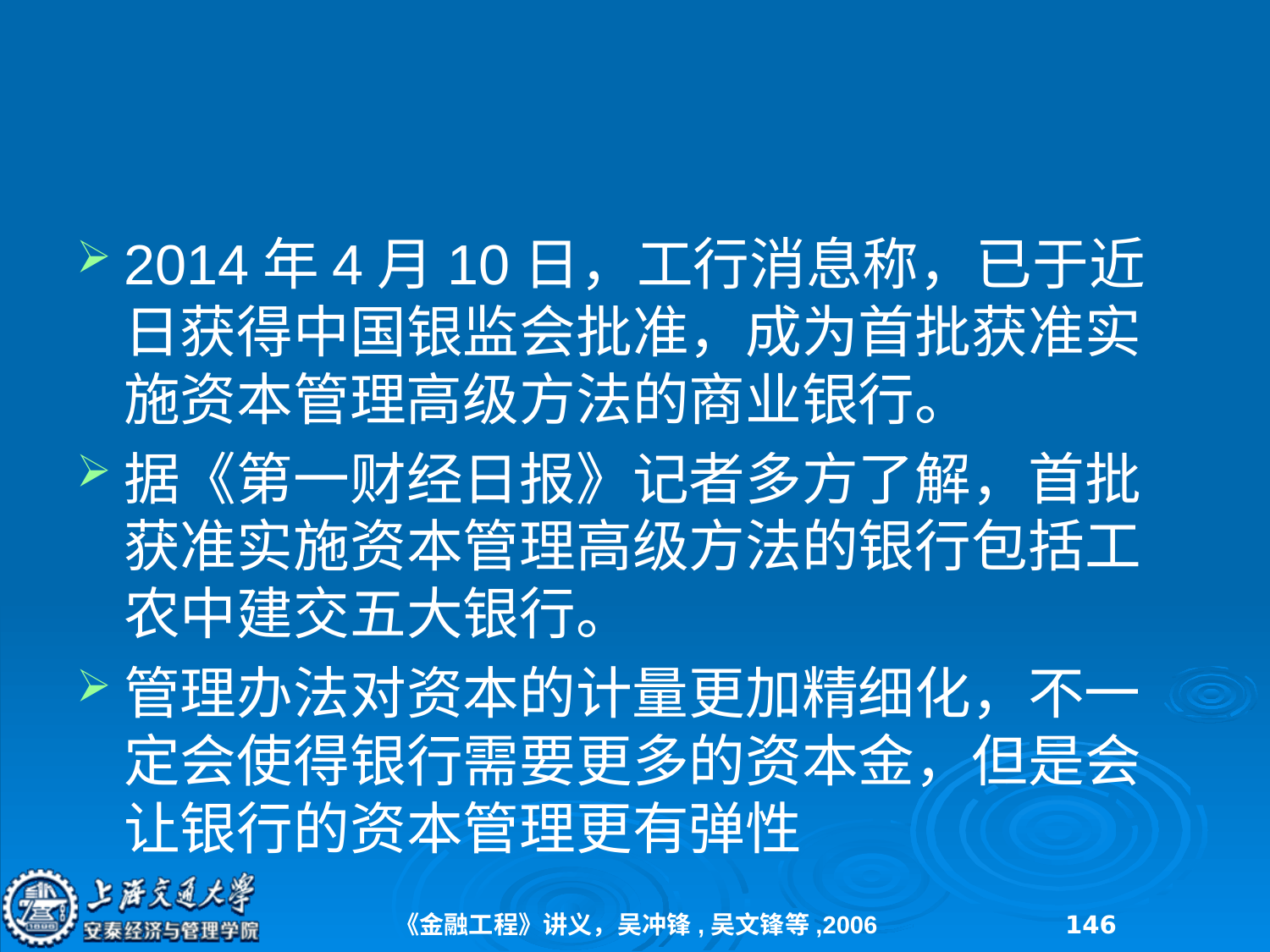

#
2014年4月10日，工行消息称，已于近日获得中国银监会批准，成为首批获准实施资本管理高级方法的商业银行。
据《第一财经日报》记者多方了解，首批获准实施资本管理高级方法的银行包括工农中建交五大银行。
管理办法对资本的计量更加精细化，不一定会使得银行需要更多的资本金，但是会让银行的资本管理更有弹性